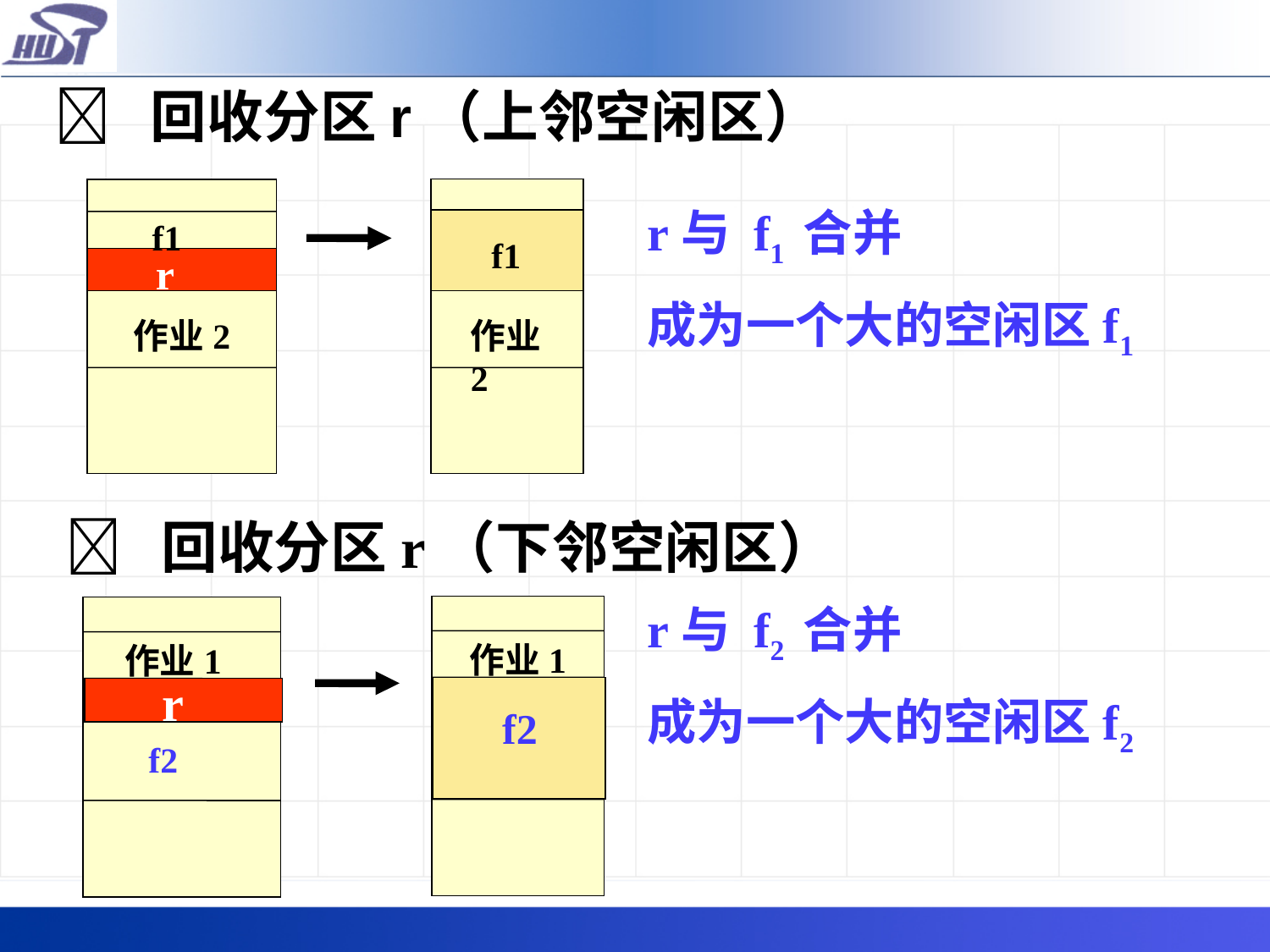

•  回收分区r（上邻空闲区）

f1

作业2

f1

r

作业2

r与 f1 合并
成为一个大的空闲区f1

•  回收分区r（下邻空闲区）
r与 f2 合并
成为一个大的空闲区f2

作业1

f2

作业1
r

f2

# 50